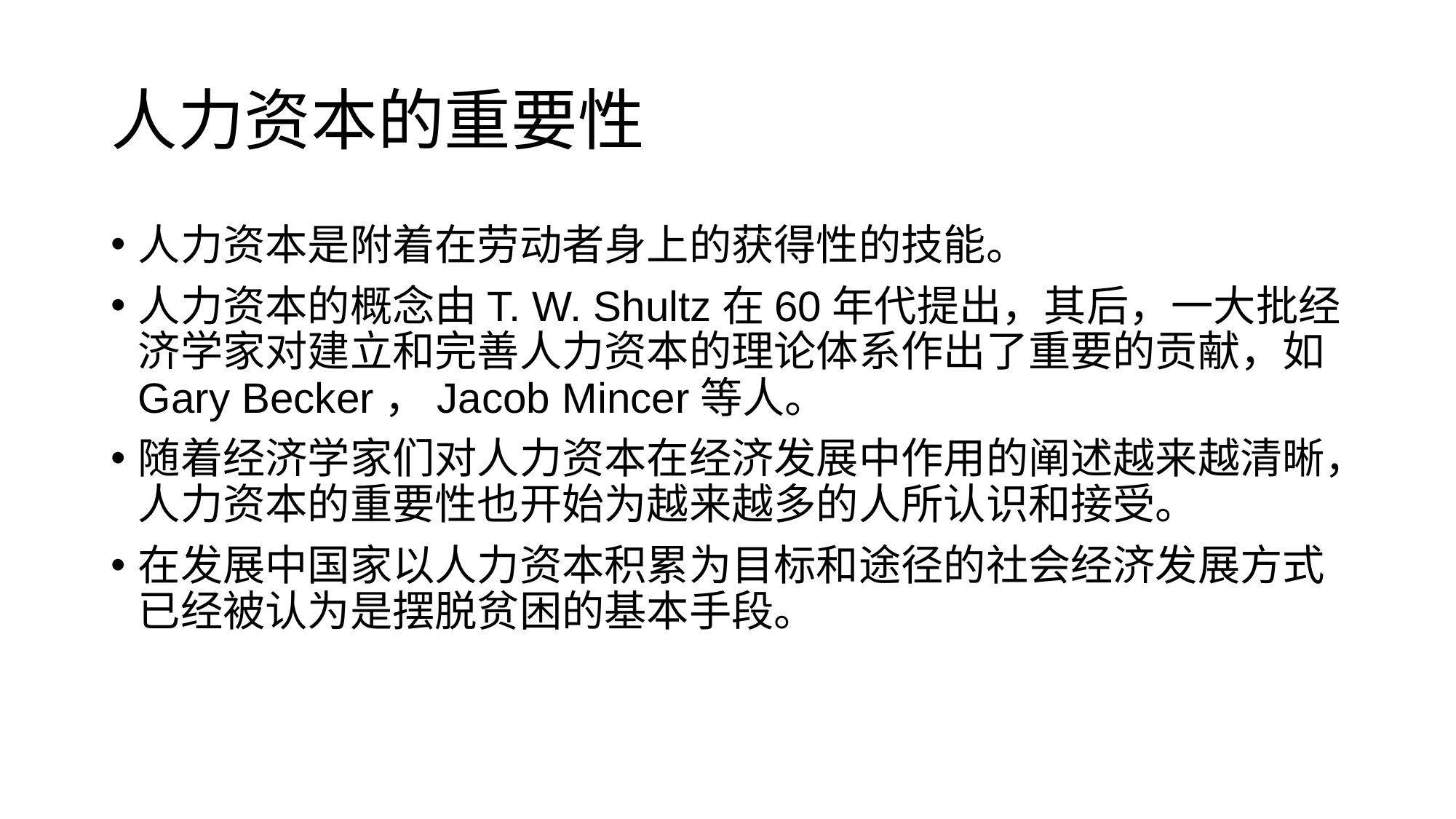

# 人力资本的重要性
人力资本是附着在劳动者身上的获得性的技能。
人力资本的概念由T. W. Shultz在60年代提出，其后，一大批经济学家对建立和完善人力资本的理论体系作出了重要的贡献，如Gary Becker，Jacob Mincer等人。
随着经济学家们对人力资本在经济发展中作用的阐述越来越清晰，人力资本的重要性也开始为越来越多的人所认识和接受。
在发展中国家以人力资本积累为目标和途径的社会经济发展方式已经被认为是摆脱贫困的基本手段。